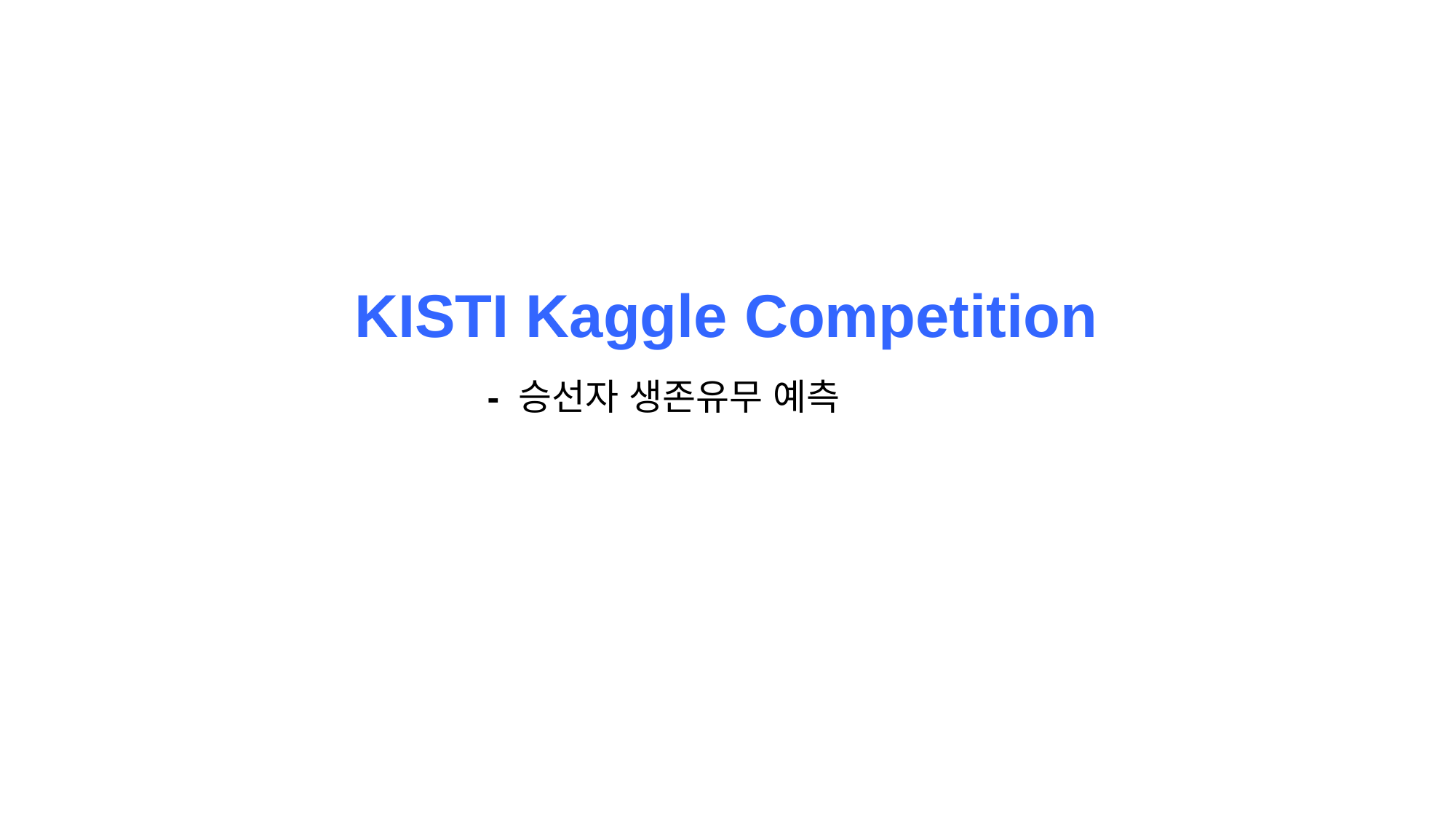

KISTI Kaggle Competition
           - 승선자 생존유무 예측